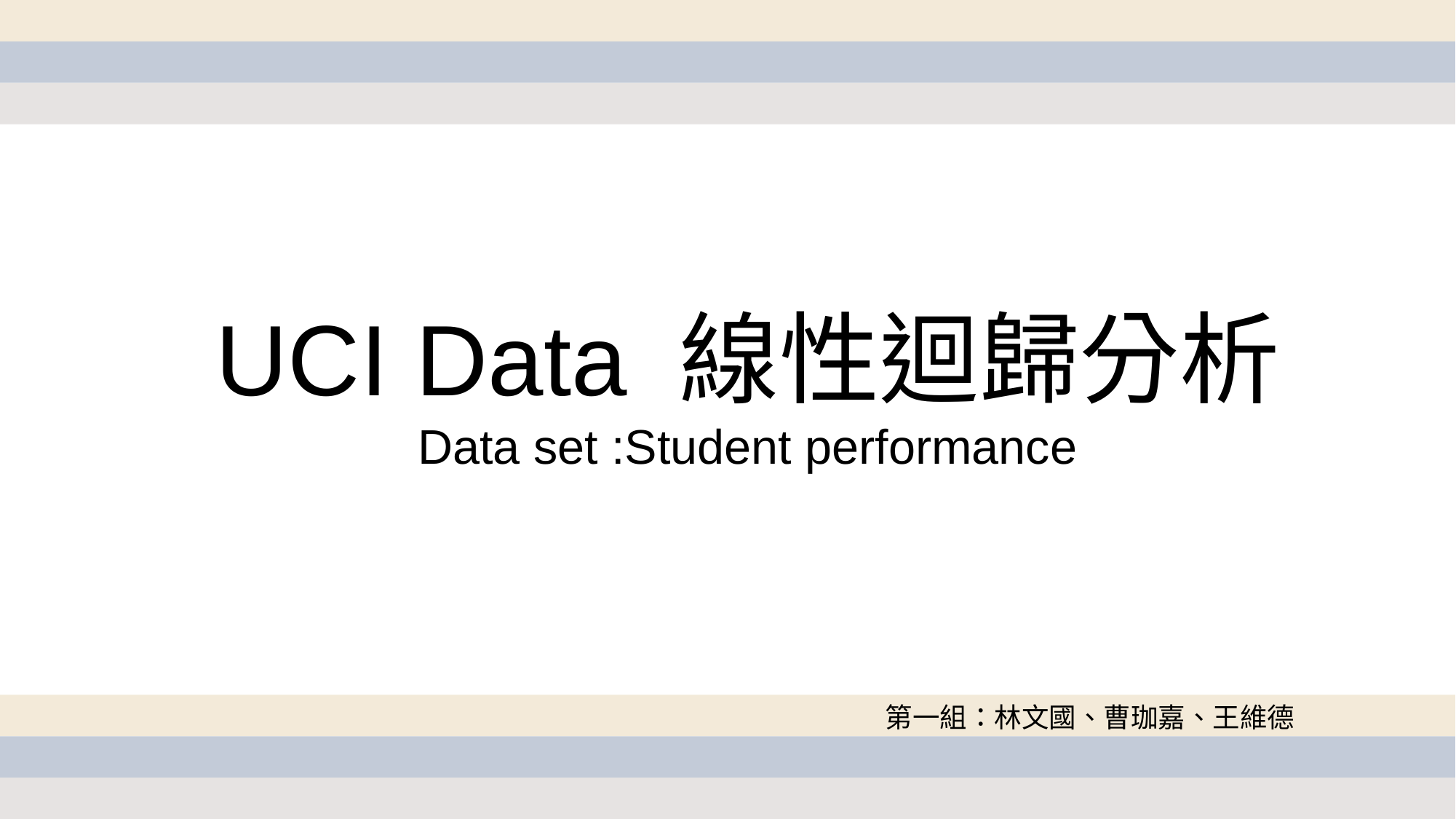

UCI Data 線性迴歸分析
Data set :Student performance
第一組：林文國、曹珈嘉、王維德